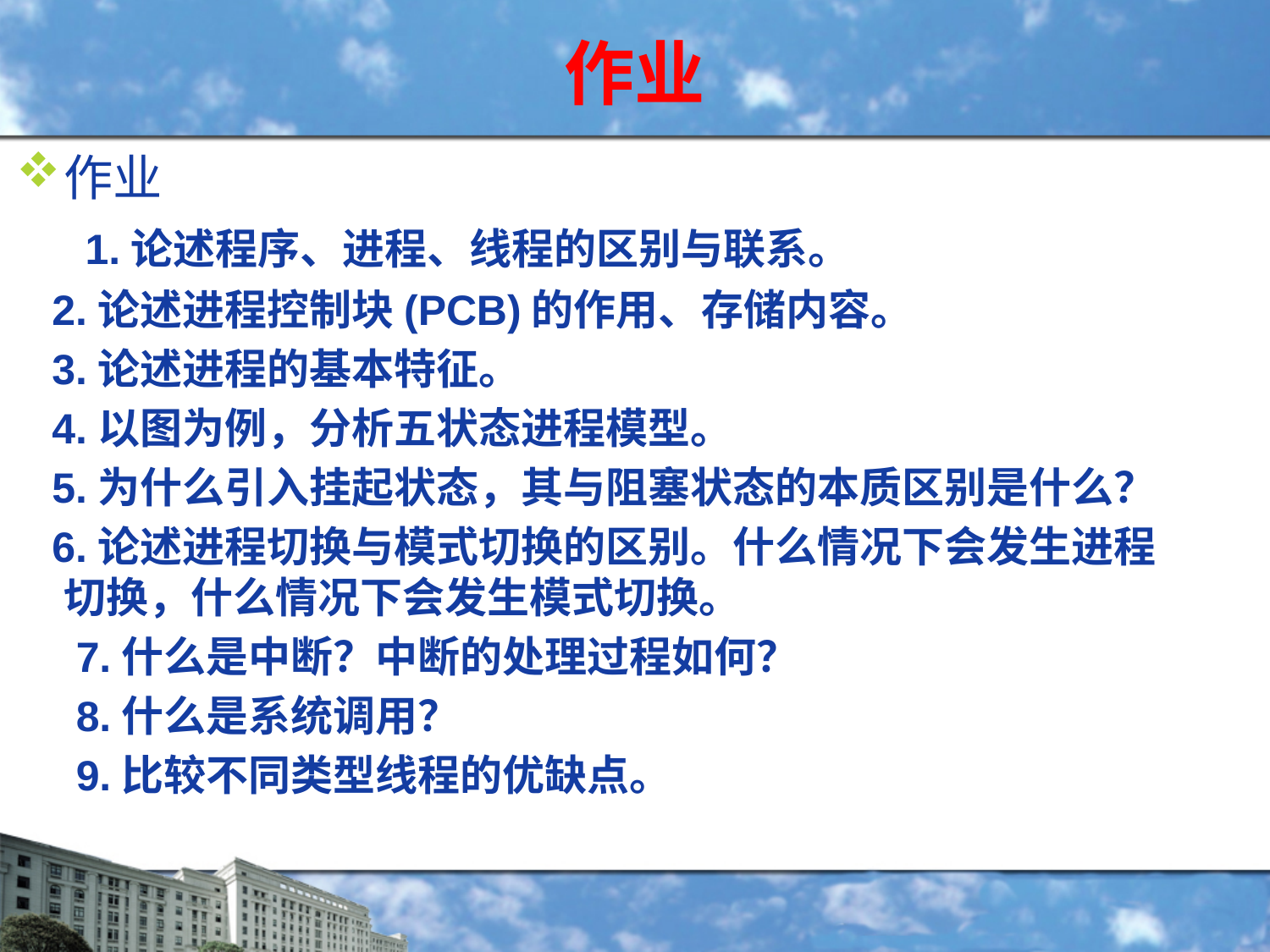

# 作业
作业
     1.论述程序、进程、线程的区别与联系。
   2.论述进程控制块(PCB)的作用、存储内容。
   3.论述进程的基本特征。
   4.以图为例，分析五状态进程模型。
   5.为什么引入挂起状态，其与阻塞状态的本质区别是什么？
   6.论述进程切换与模式切换的区别。什么情况下会发生进程  切换，什么情况下会发生模式切换。
	 7.什么是中断？中断的处理过程如何？
	 8.什么是系统调用？
	 9.比较不同类型线程的优缺点。